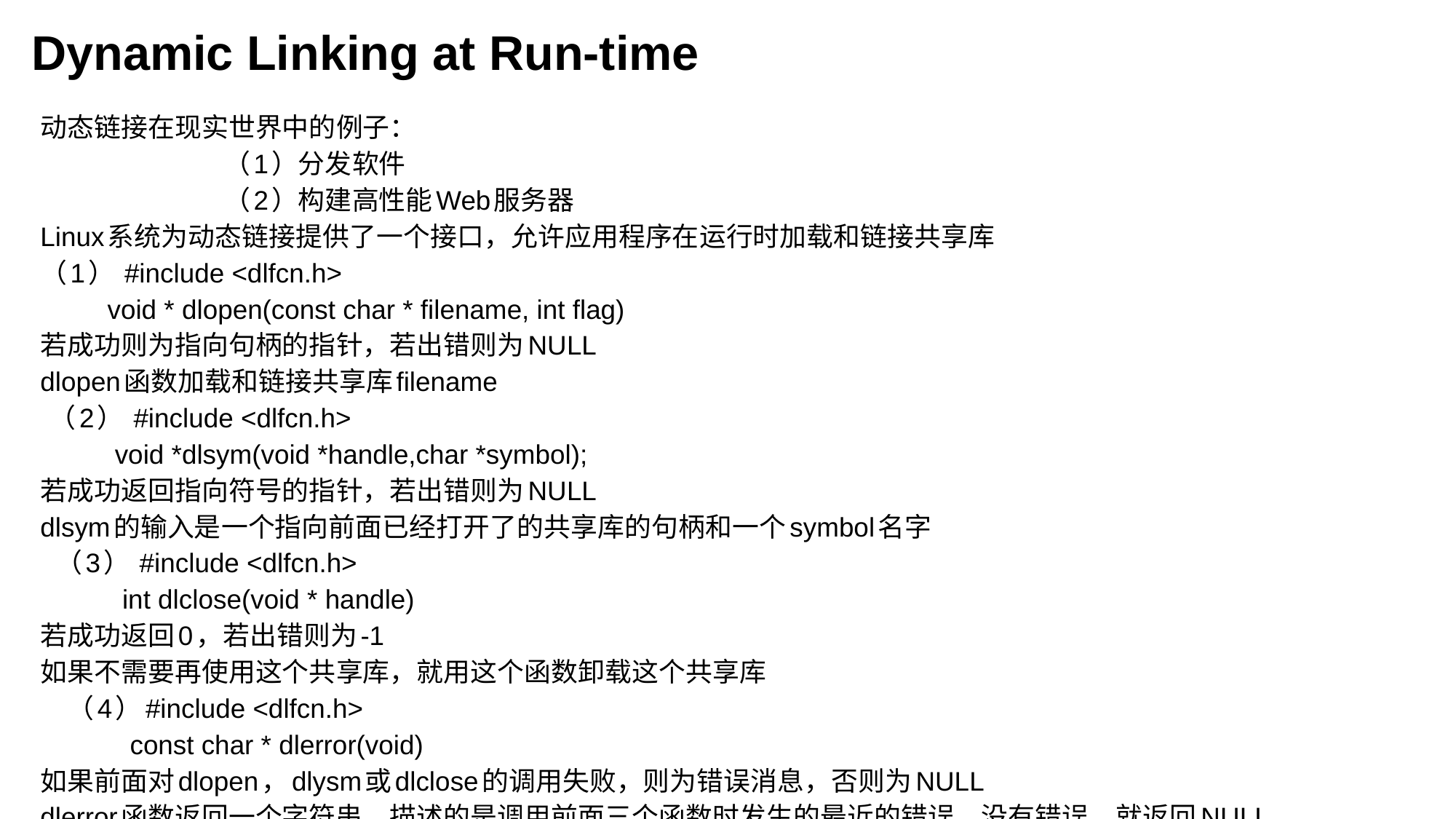

# Dynamic Linking at Run-time
动态链接在现实世界中的例子：
                              （1）分发软件
                              （2）构建高性能Web服务器
Linux系统为动态链接提供了一个接口，允许应用程序在运行时加载和链接共享库
（1） #include <dlfcn.h>
         void * dlopen(const char * filename, int flag)
若成功则为指向句柄的指针，若出错则为NULL
dlopen函数加载和链接共享库filename
 （2） #include <dlfcn.h>
          void *dlsym(void *handle,char *symbol);
若成功返回指向符号的指针，若出错则为NULL
dlsym的输入是一个指向前面已经打开了的共享库的句柄和一个symbol名字
  （3） #include <dlfcn.h>
           int dlclose(void * handle)
若成功返回0，若出错则为-1
如果不需要再使用这个共享库，就用这个函数卸载这个共享库
    （4）#include <dlfcn.h>
            const char * dlerror(void)
如果前面对dlopen，dlysm或dlclose的调用失败，则为错误消息，否则为NULL
dlerror函数返回一个字符串，描述的是调用前面三个函数时发生的最近的错误，没有错误，就返回NULL